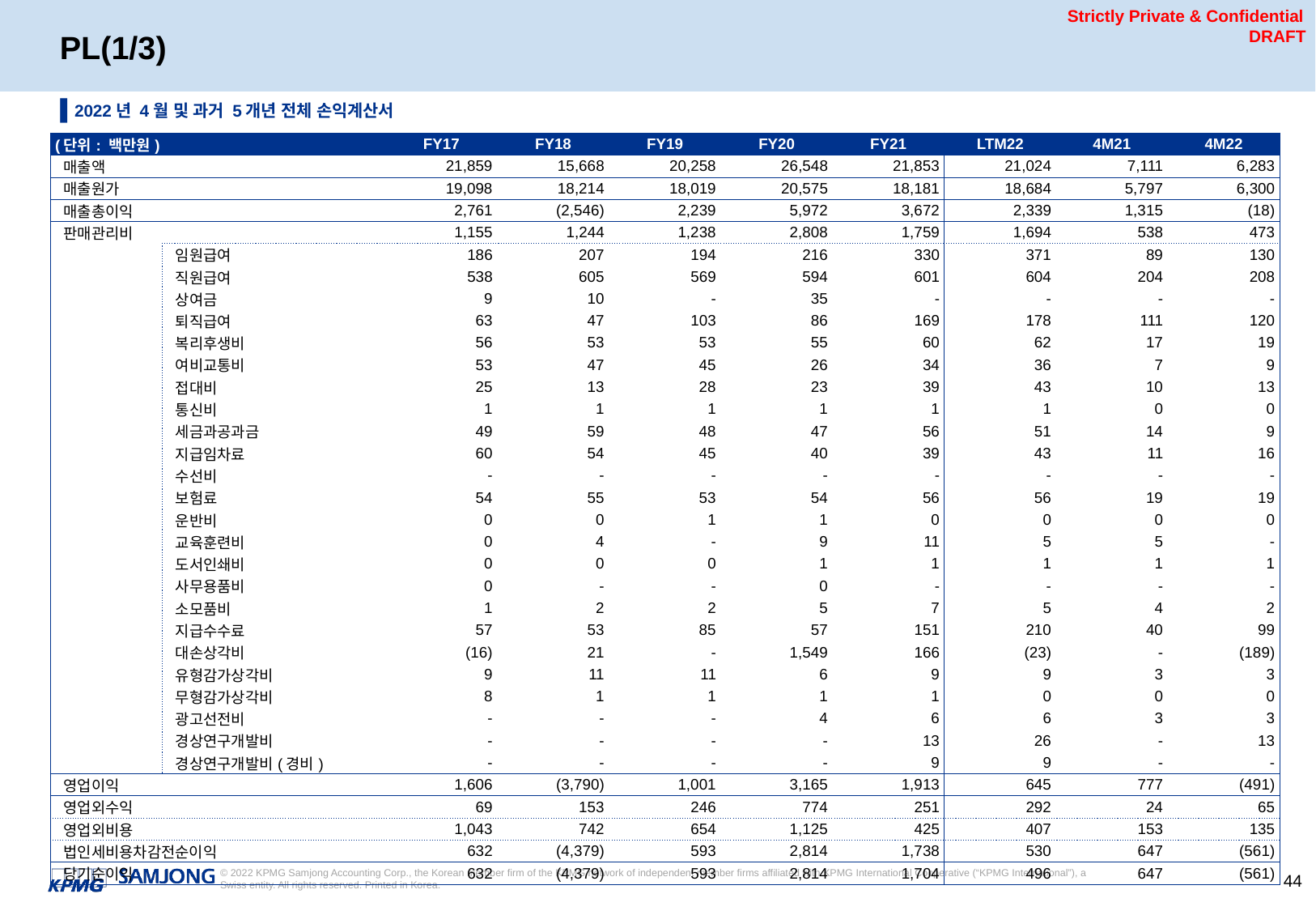

# PL(1/3)
▌2022년 4월 및 과거 5개년 전체 손익계산서

| (단위: 백만원) |  |  | FY17 | FY18 | FY19 | FY20 | FY21 | LTM22 | 4M21 | 4M22 |
| --- | --- | --- | --- | --- | --- | --- | --- | --- | --- | --- |
| 매출액 |  |  | 21,859 | 15,668 | 20,258 | 26,548 | 21,853 | 21,024 | 7,111 | 6,283 |
| 매출원가 |  |  | 19,098 | 18,214 | 18,019 | 20,575 | 18,181 | 18,684 | 5,797 | 6,300 |
| 매출총이익 |  |  | 2,761 | (2,546) | 2,239 | 5,972 | 3,672 | 2,339 | 1,315 | (18) |
| 판매관리비 |  |  | 1,155 | 1,244 | 1,238 | 2,808 | 1,759 | 1,694 | 538 | 473 |
|  | 임원급여 |  | 186 | 207 | 194 | 216 | 330 | 371 | 89 | 130 |
|  | 직원급여 |  | 538 | 605 | 569 | 594 | 601 | 604 | 204 | 208 |
|  | 상여금 |  | 9 | 10 | - | 35 | - | - | - | - |
|  | 퇴직급여 |  | 63 | 47 | 103 | 86 | 169 | 178 | 111 | 120 |
|  | 복리후생비 |  | 56 | 53 | 53 | 55 | 60 | 62 | 17 | 19 |
|  | 여비교통비 |  | 53 | 47 | 45 | 26 | 34 | 36 | 7 | 9 |
|  | 접대비 |  | 25 | 13 | 28 | 23 | 39 | 43 | 10 | 13 |
|  | 통신비 |  | 1 | 1 | 1 | 1 | 1 | 1 | 0 | 0 |
|  | 세금과공과금 |  | 49 | 59 | 48 | 47 | 56 | 51 | 14 | 9 |
|  | 지급임차료 |  | 60 | 54 | 45 | 40 | 39 | 43 | 11 | 16 |
|  | 수선비 |  | - | - | - | - | - | - | - | - |
|  | 보험료 |  | 54 | 55 | 53 | 54 | 56 | 56 | 19 | 19 |
|  | 운반비 |  | 0 | 0 | 1 | 1 | 0 | 0 | 0 | 0 |
|  | 교육훈련비 |  | 0 | 4 | - | 9 | 11 | 5 | 5 | - |
|  | 도서인쇄비 |  | 0 | 0 | 0 | 1 | 1 | 1 | 1 | 1 |
|  | 사무용품비 |  | 0 | - | - | 0 | - | - | - | - |
|  | 소모품비 |  | 1 | 2 | 2 | 5 | 7 | 5 | 4 | 2 |
|  | 지급수수료 |  | 57 | 53 | 85 | 57 | 151 | 210 | 40 | 99 |
|  | 대손상각비 |  | (16) | 21 | - | 1,549 | 166 | (23) | - | (189) |
|  | 유형감가상각비 |  | 9 | 11 | 11 | 6 | 9 | 9 | 3 | 3 |
|  | 무형감가상각비 |  | 8 | 1 | 1 | 1 | 1 | 0 | 0 | 0 |
|  | 광고선전비 |  | - | - | - | 4 | 6 | 6 | 3 | 3 |
|  | 경상연구개발비 |  | - | - | - | - | 13 | 26 | - | 13 |
|  | 경상연구개발비(경비) |  | - | - | - | - | 9 | 9 | - | - |
| 영업이익 |  |  | 1,606 | (3,790) | 1,001 | 3,165 | 1,913 | 645 | 777 | (491) |
| 영업외수익 |  |  | 69 | 153 | 246 | 774 | 251 | 292 | 24 | 65 |
| 영업외비용 |  |  | 1,043 | 742 | 654 | 1,125 | 425 | 407 | 153 | 135 |
| 법인세비용차감전순이익 |  |  | 632 | (4,379) | 593 | 2,814 | 1,738 | 530 | 647 | (561) |
| 당기순이익 |  |  | 632 | (4,379) | 593 | 2,814 | 1,704 | 496 | 647 | (561) |